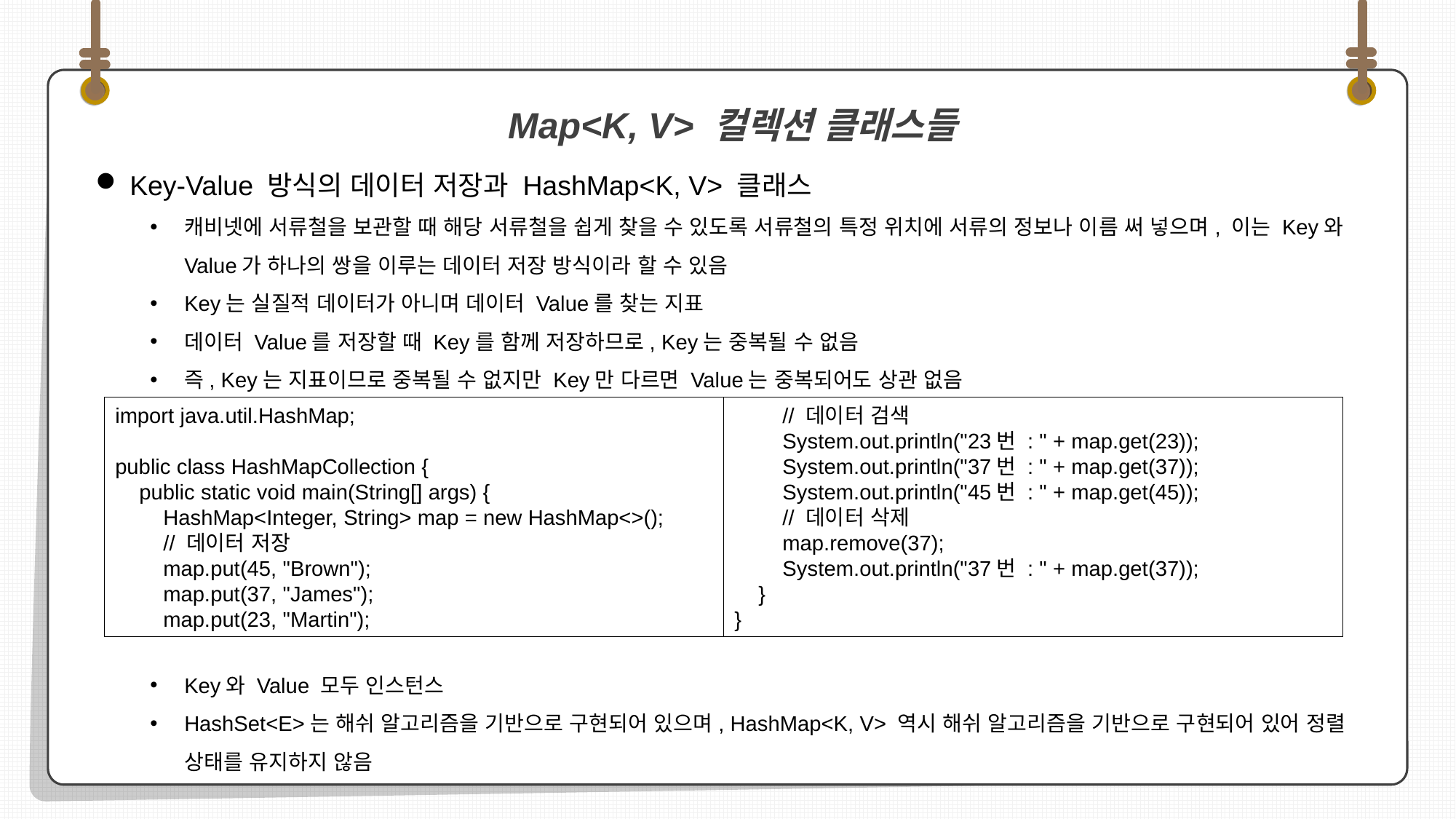

Key-Value 방식의 데이터 저장과 HashMap<K, V> 클래스
캐비넷에 서류철을 보관할 때 해당 서류철을 쉽게 찾을 수 있도록 서류철의 특정 위치에 서류의 정보나 이름 써 넣으며, 이는 Key와 Value가 하나의 쌍을 이루는 데이터 저장 방식이라 할 수 있음
Key는 실질적 데이터가 아니며 데이터 Value를 찾는 지표
데이터 Value를 저장할 때 Key를 함께 저장하므로, Key는 중복될 수 없음
즉, Key는 지표이므로 중복될 수 없지만 Key만 다르면 Value는 중복되어도 상관 없음

Key와 Value 모두 인스턴스
HashSet<E>는 해쉬 알고리즘을 기반으로 구현되어 있으며, HashMap<K, V> 역시 해쉬 알고리즘을 기반으로 구현되어 있어 정렬 상태를 유지하지 않음

 Map<K, V> 컬렉션 클래스들

        // 데이터 검색
        System.out.println("23번 : " + map.get(23));
        System.out.println("37번 : " + map.get(37));
        System.out.println("45번 : " + map.get(45));
        // 데이터 삭제
        map.remove(37);
        System.out.println("37번 : " + map.get(37));
    }
}
import java.util.HashMap;

public class HashMapCollection {
    public static void main(String[] args) {
        HashMap<Integer, String> map = new HashMap<>();
        // 데이터 저장
        map.put(45, "Brown");
        map.put(37, "James");
        map.put(23, "Martin");